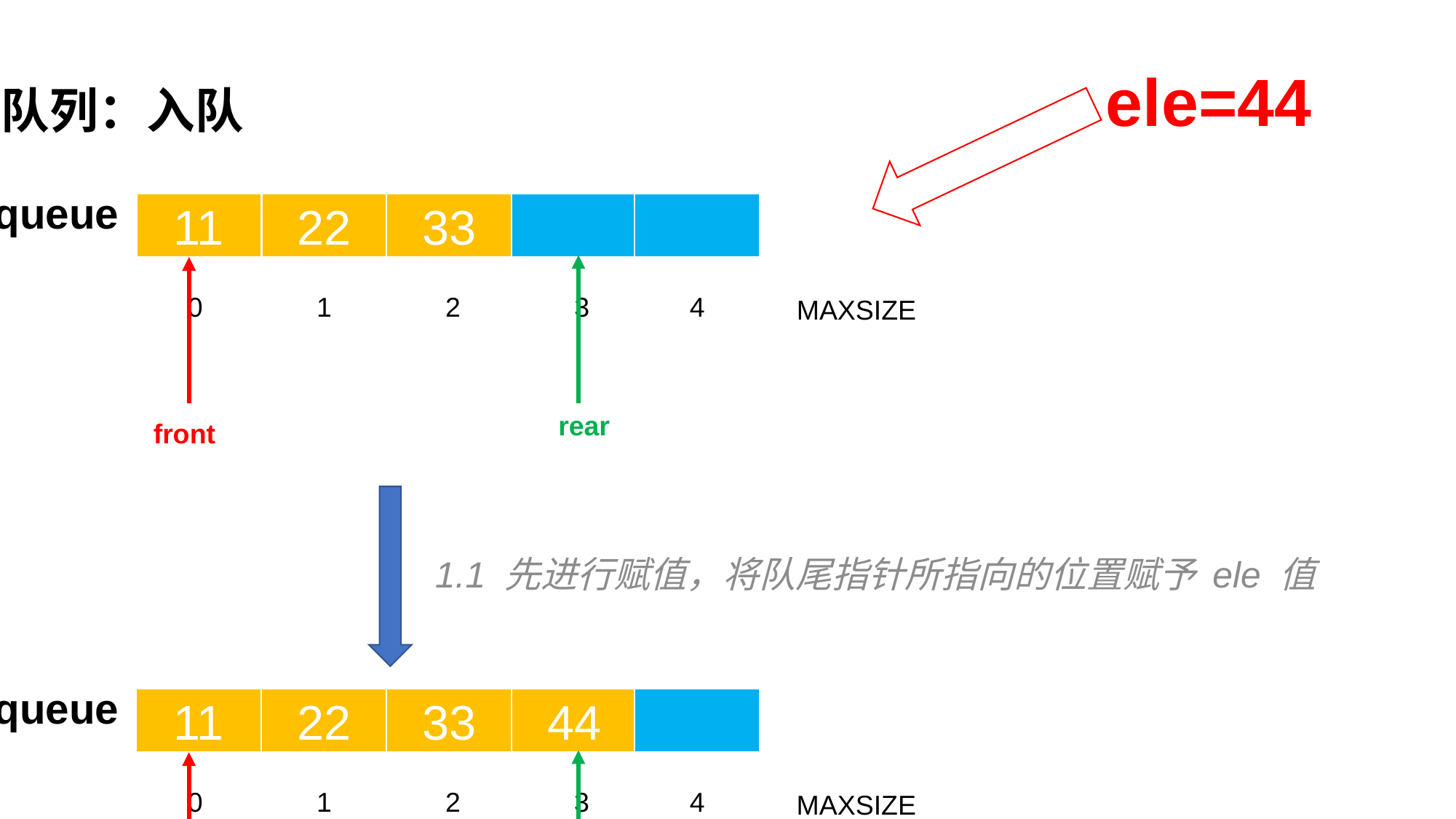

ele=44
顺序队列：入队

queue
11
22
33

0
1
2
3
4
MAXSIZE
rear
front

1.1 先进行赋值，将队尾指针所指向的位置赋予 ele 值
queue
11
22
33
44

0
1
2
3
4
MAXSIZE
rear
front

1.2 接着将队尾指针加一，指向队尾元素的下一个位置
queue
11
22
33
44

0
1
2
3
4
MAXSIZE
rear
front